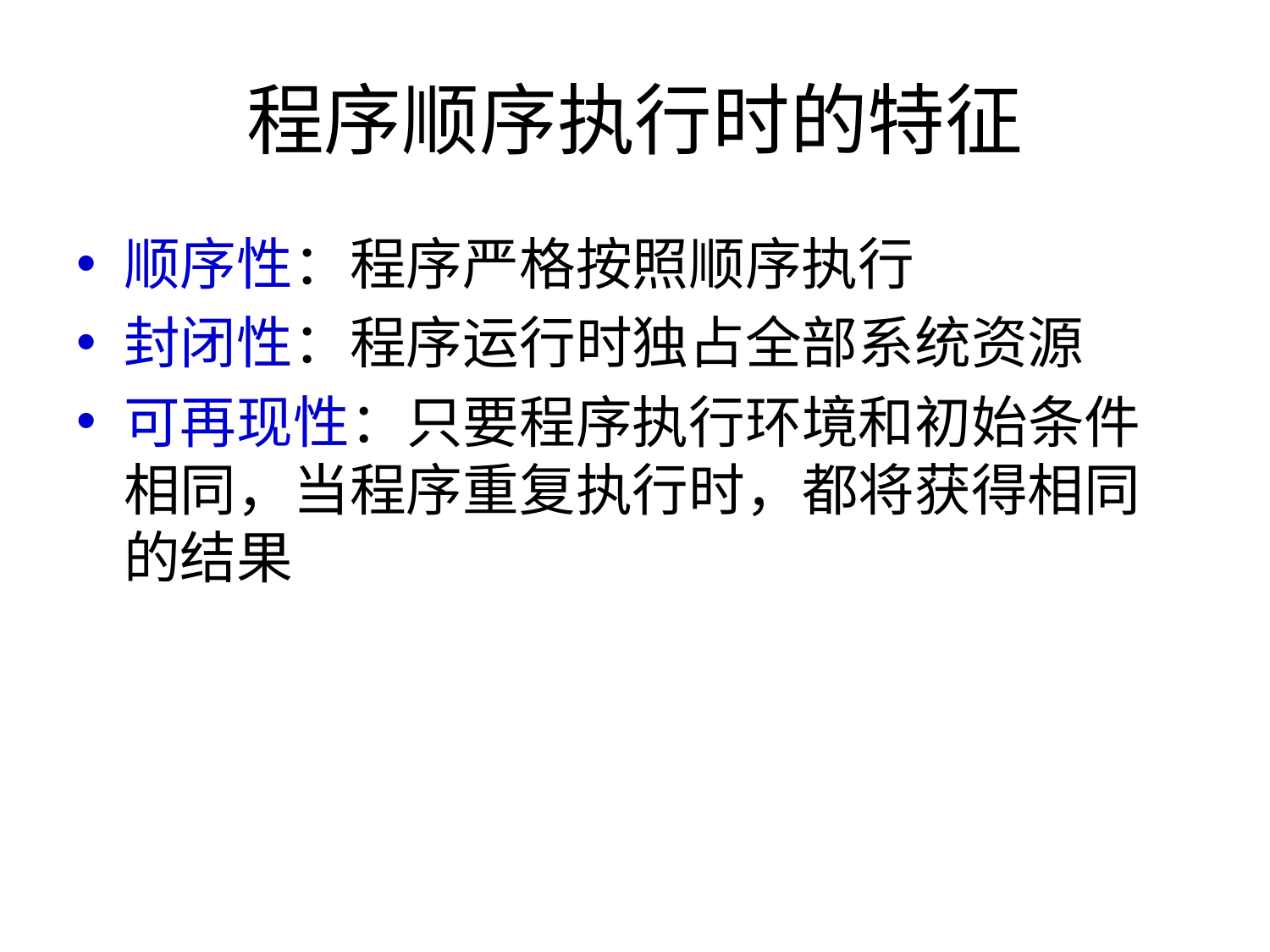

# 程序顺序执行时的特征
顺序性：程序严格按照顺序执行
封闭性：程序运行时独占全部系统资源
可再现性：只要程序执行环境和初始条件相同，当程序重复执行时，都将获得相同的结果